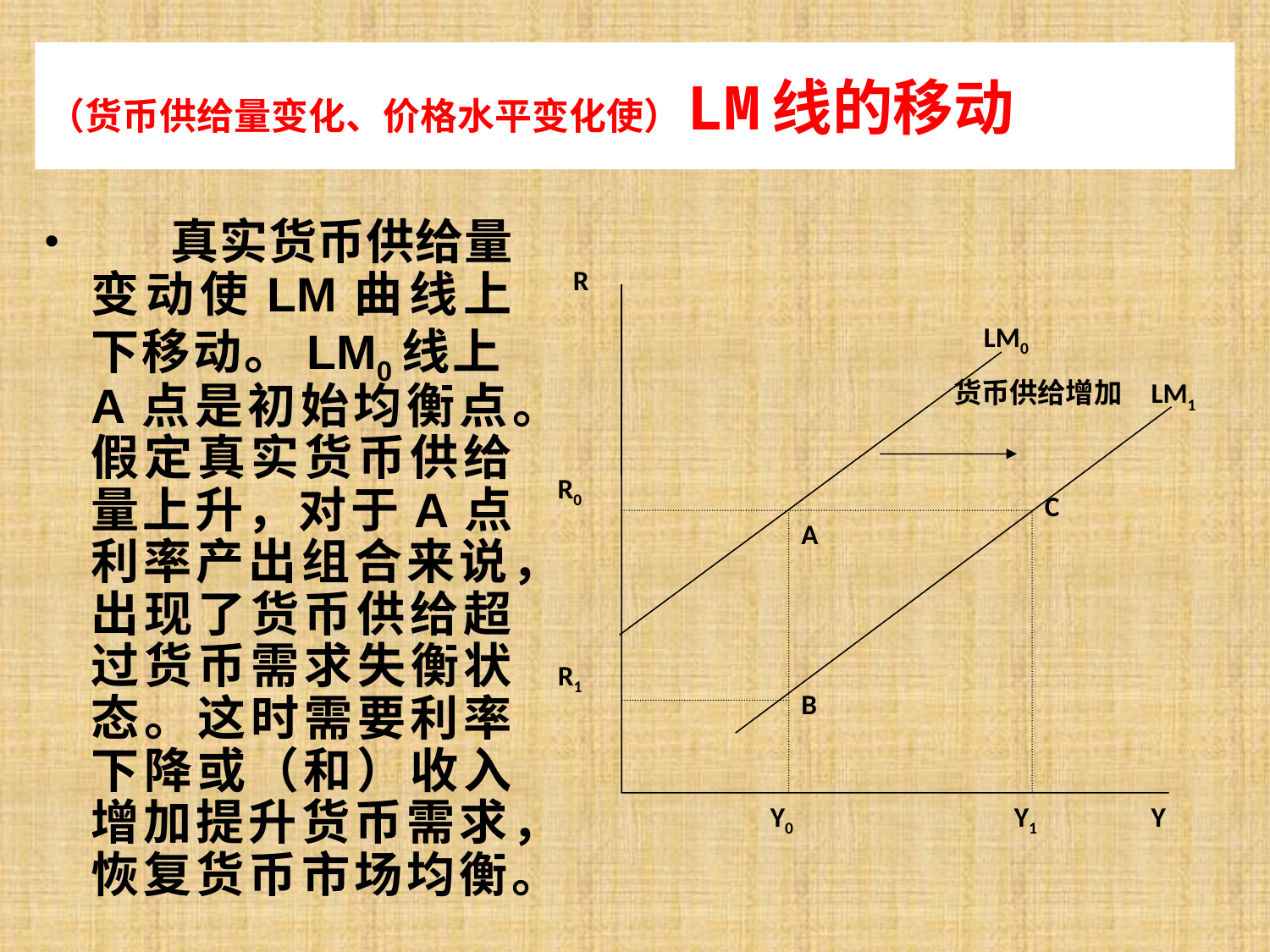

# （货币供给量变化、价格水平变化使）LM线的移动
       真实货币供给量变动使LM曲线上下移动。LM0线上A点是初始均衡点。假定真实货币供给量上升，对于A点利率产出组合来说，出现了货币供给超过货币需求失衡状态。这时需要利率下降或（和）收入增加提升货币需求，恢复货币市场均衡。
R

LM0

货币供给增加
LM1

R0
C

A

R1
B

Y0
Y1
Y